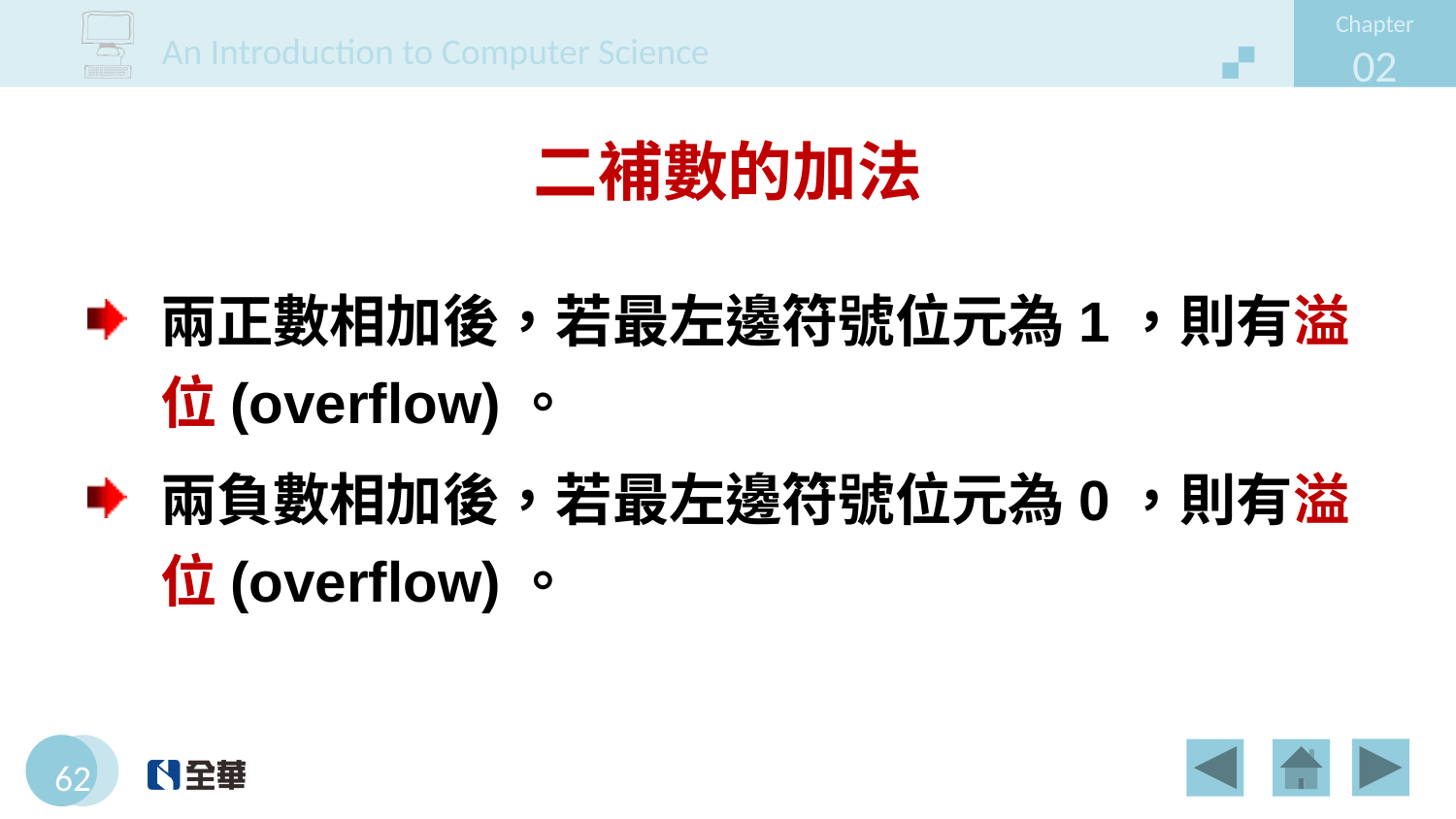

# 二補數的加法
兩正數相加後，若最左邊符號位元為1，則有溢位(overflow)。
兩負數相加後，若最左邊符號位元為0，則有溢位(overflow)。